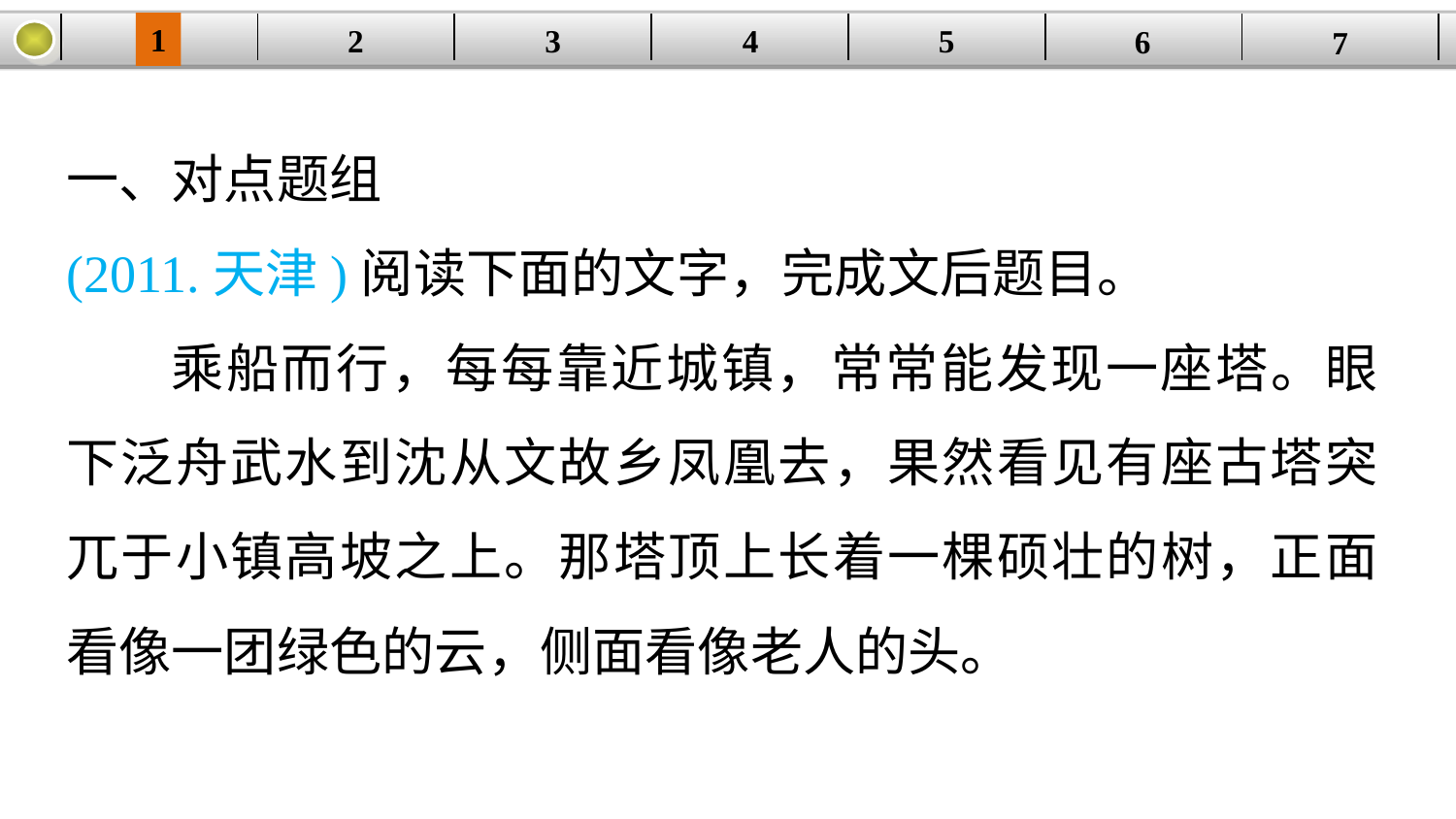

1
5
3
2
|  |  |  |  |  |  |  |
| --- | --- | --- | --- | --- | --- | --- |
4
6
7

一、对点题组
(2011.天津)阅读下面的文字，完成文后题目。
乘船而行，每每靠近城镇，常常能发现一座塔。眼下泛舟武水到沈从文故乡凤凰去，果然看见有座古塔突兀于小镇高坡之上。那塔顶上长着一棵硕壮的树，正面看像一团绿色的云，侧面看像老人的头。